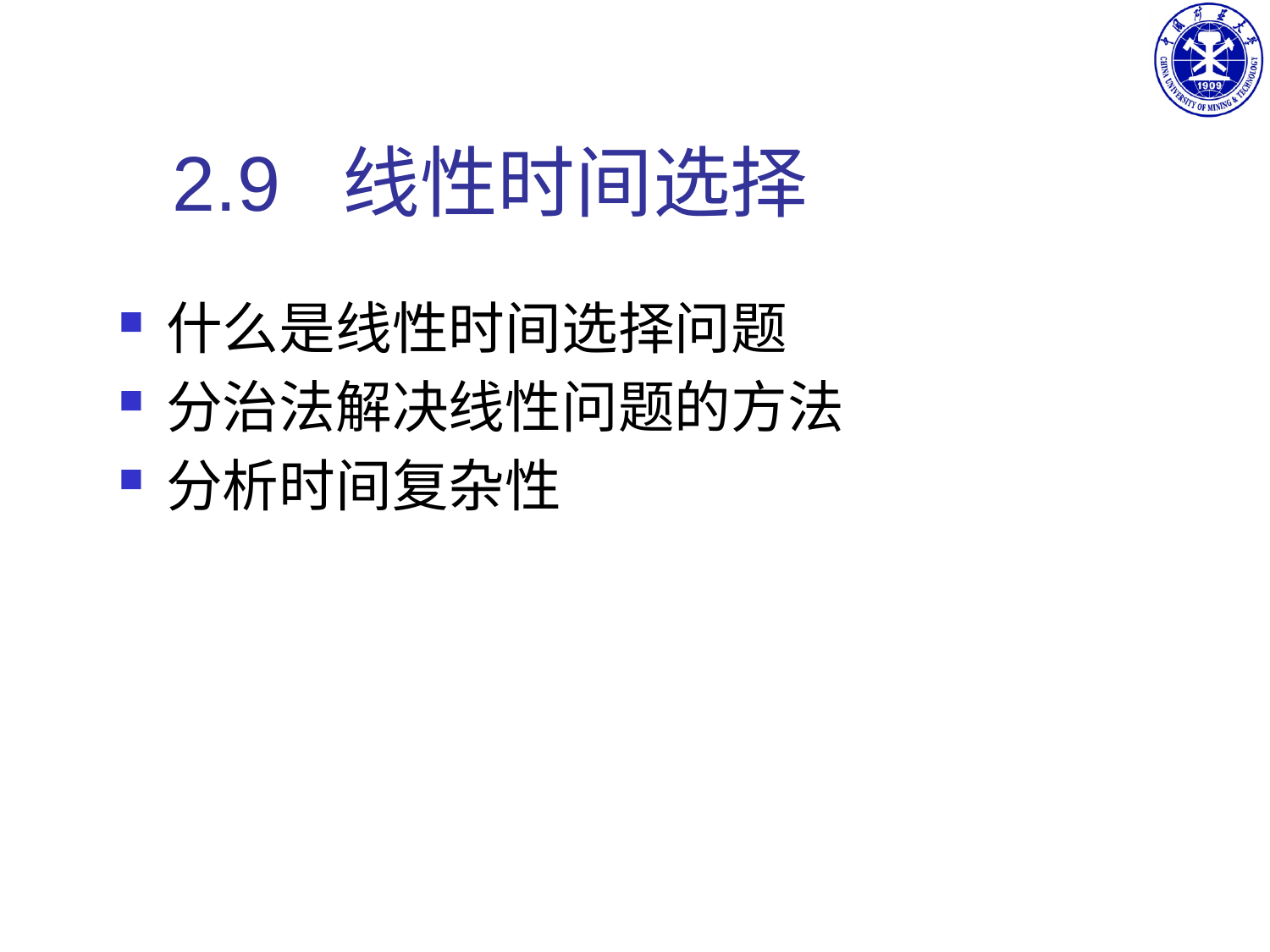

# 2.9  线性时间选择
什么是线性时间选择问题
分治法解决线性问题的方法
分析时间复杂性